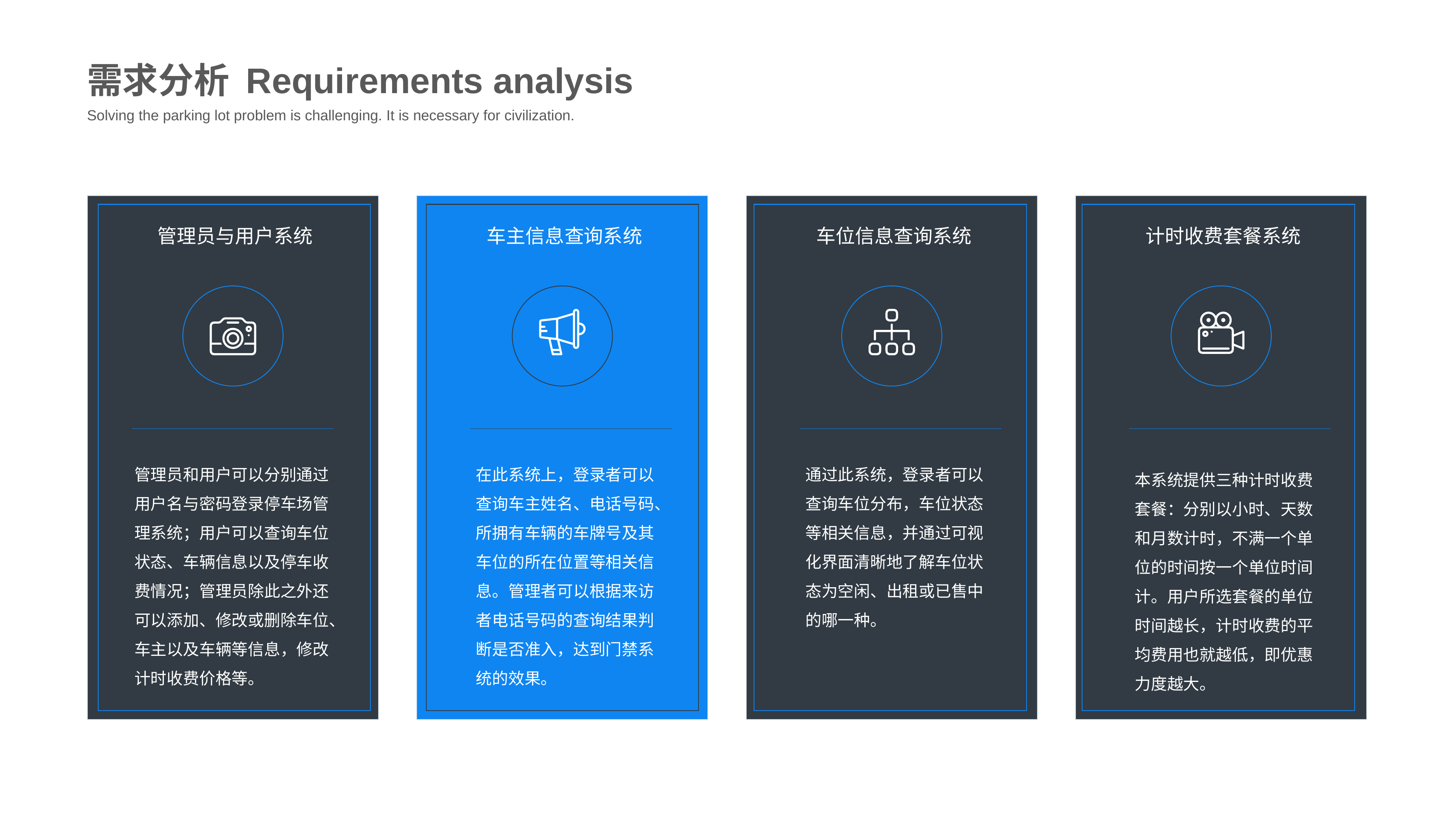

需求分析 Requirements analysis
Solving the parking lot problem is challenging. It is necessary for civilization.

管理员与用户系统

管理员和用户可以分别通过用户名与密码登录停车场管理系统；用户可以查询车位状态、车辆信息以及停车收费情况；管理员除此之外还可以添加、修改或删除车位、车主以及车辆等信息，修改计时收费价格等。

车主信息查询系统

在此系统上，登录者可以查询车主姓名、电话号码、所拥有车辆的车牌号及其车位的所在位置等相关信息。管理者可以根据来访者电话号码的查询结果判断是否准入，达到门禁系统的效果。

车位信息查询系统

通过此系统，登录者可以查询车位分布，车位状态等相关信息，并通过可视化界面清晰地了解车位状态为空闲、出租或已售中的哪一种。

计时收费套餐系统

本系统提供三种计时收费套餐：分别以小时、天数和月数计时，不满一个单位的时间按一个单位时间计。用户所选套餐的单位时间越长，计时收费的平均费用也就越低，即优惠力度越大。